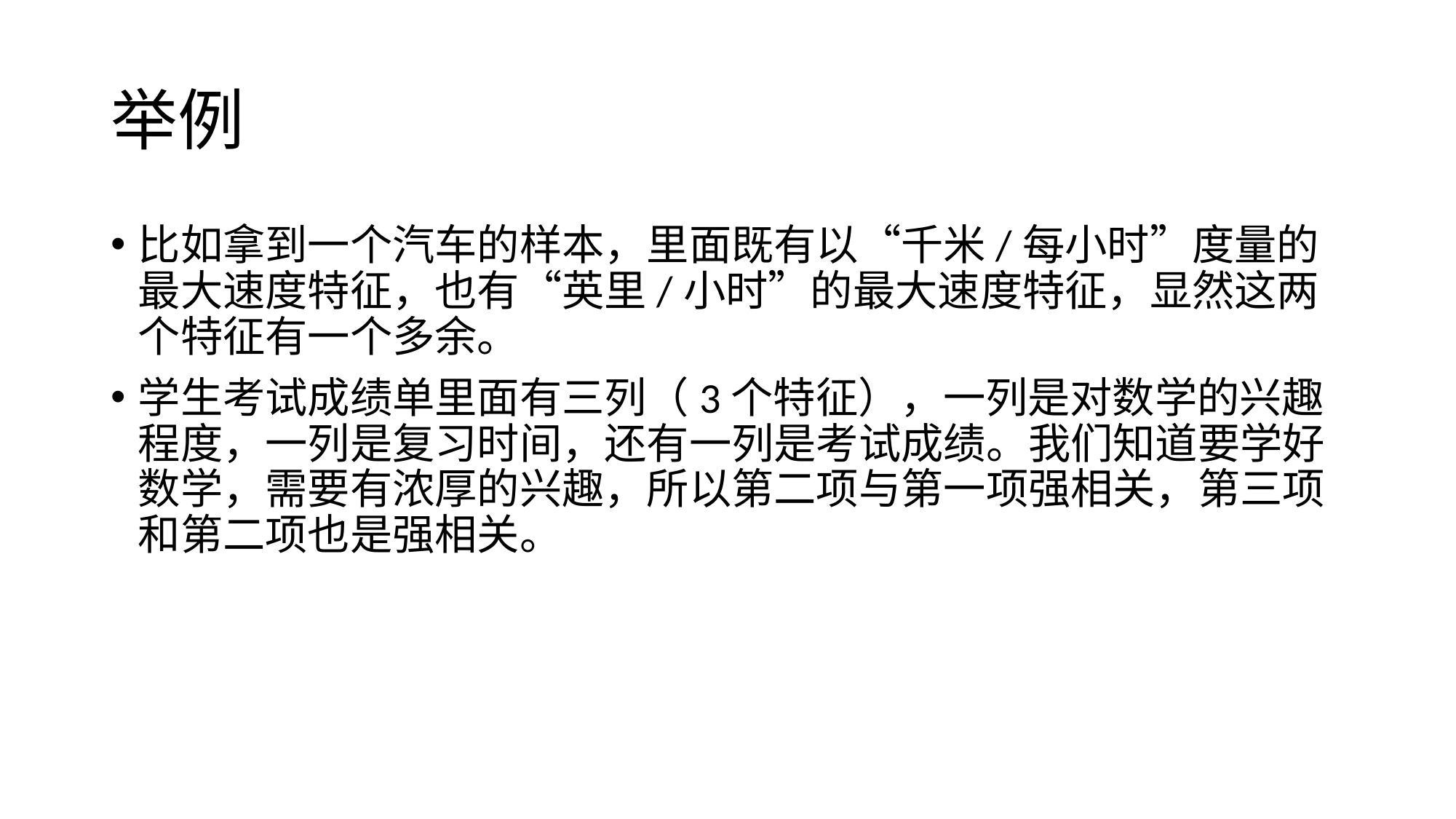

# 举例
比如拿到一个汽车的样本，里面既有以“千米/每小时”度量的最大速度特征，也有“英里/小时”的最大速度特征，显然这两个特征有一个多余。
学生考试成绩单里面有三列（3个特征），一列是对数学的兴趣程度，一列是复习时间，还有一列是考试成绩。我们知道要学好数学，需要有浓厚的兴趣，所以第二项与第一项强相关，第三项和第二项也是强相关。